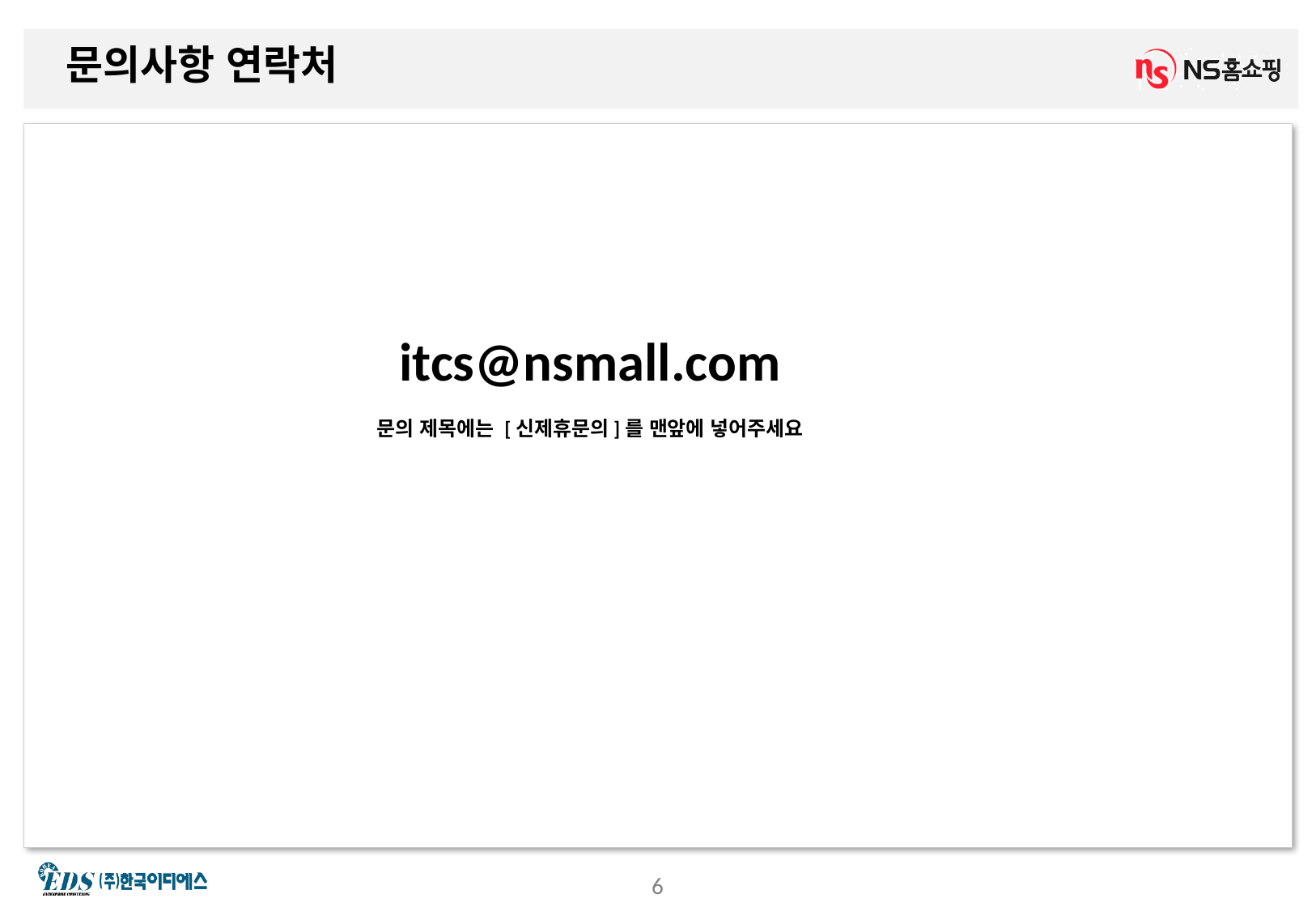

문의사항 연락처
itcs@nsmall.com
문의 제목에는 [신제휴문의]를 맨앞에 넣어주세요